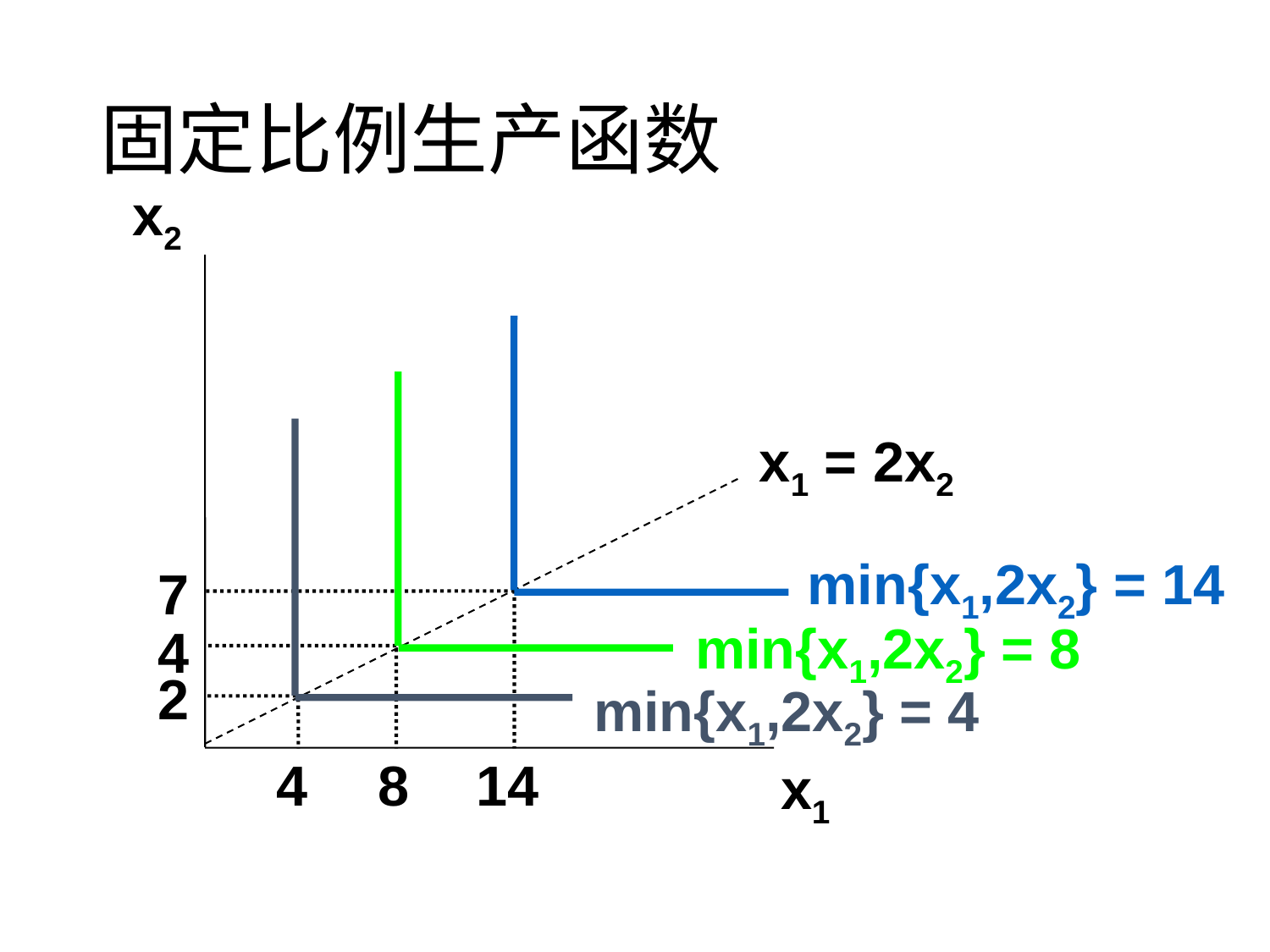

# 固定比例生产函数
x2

x1 = 2x2

min{x1,2x2} = 14
7

min{x1,2x2} = 8
4

2
min{x1,2x2} = 4

4
8
14
x1